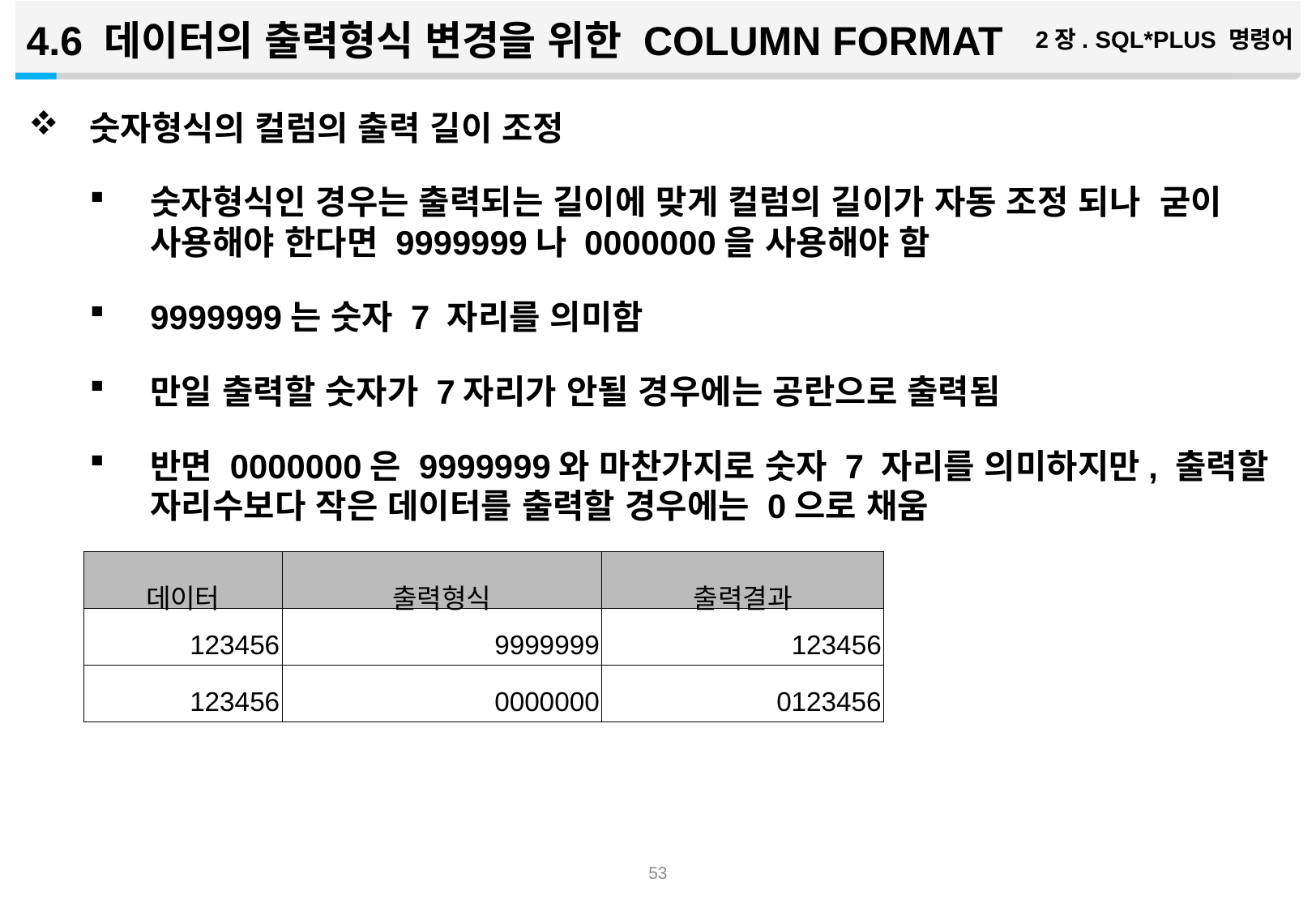

4.6 데이터의 출력형식 변경을 위한 COLUMN FORMAT
2장. SQL*PLUS 명령어
숫자형식의 컬럼의 출력 길이 조정
숫자형식인 경우는 출력되는 길이에 맞게 컬럼의 길이가 자동 조정 되나  굳이 사용해야 한다면 9999999나 0000000을 사용해야 함
9999999는 숫자 7 자리를 의미함
만일 출력할 숫자가 7자리가 안될 경우에는 공란으로 출력됨
반면 0000000은 9999999와 마찬가지로 숫자 7 자리를 의미하지만, 출력할 자리수보다 작은 데이터를 출력할 경우에는 0으로 채움

| 데이터 | 출력형식 | 출력결과 |
| --- | --- | --- |
| 123456 | 9999999 | 123456 |
| 123456 | 0000000 | 0123456 |
53